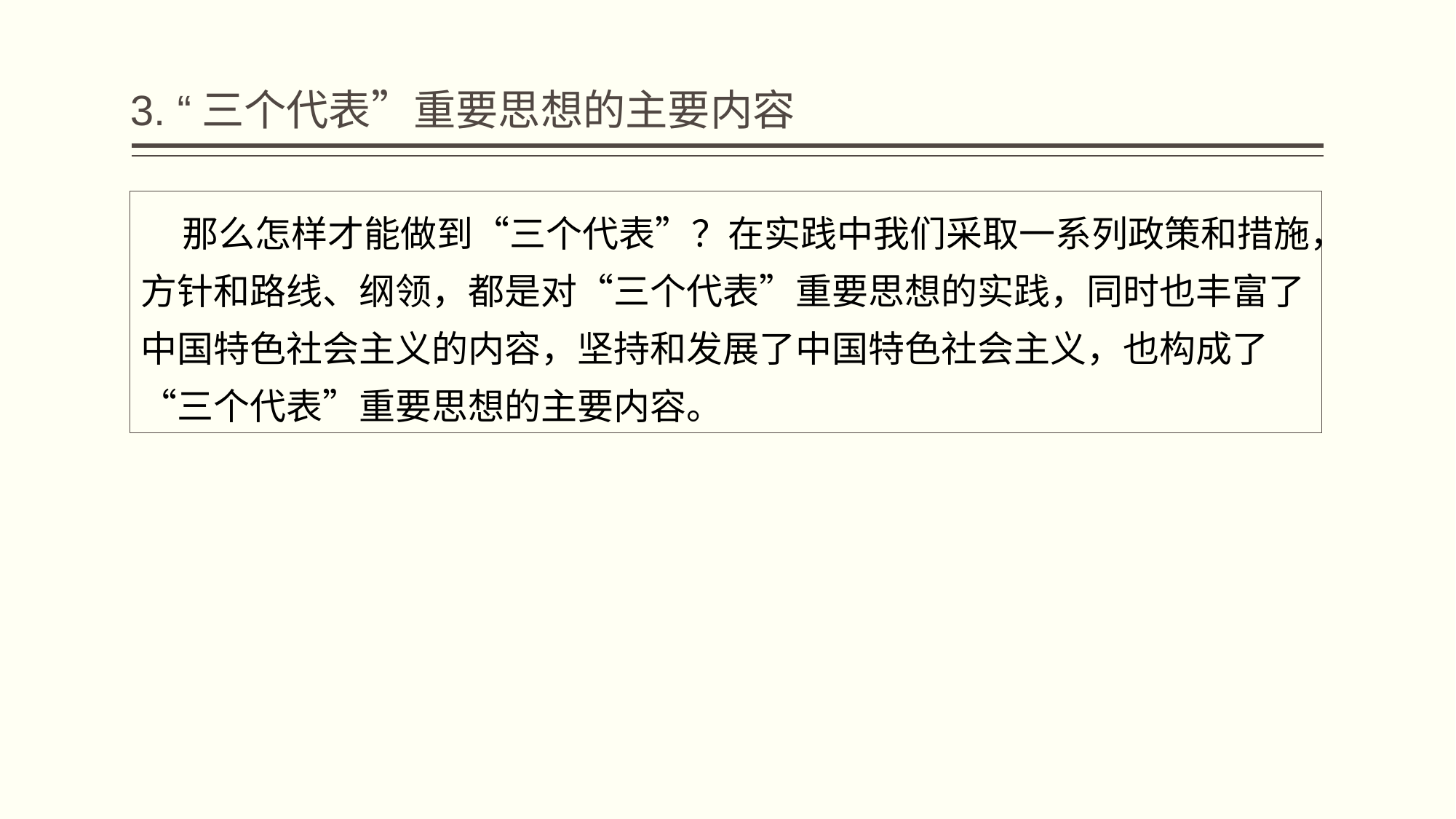

# 3. “三个代表”重要思想的主要内容
    那么怎样才能做到“三个代表”？在实践中我们采取一系列政策和措施，方针和路线、纲领，都是对“三个代表”重要思想的实践，同时也丰富了中国特色社会主义的内容，坚持和发展了中国特色社会主义，也构成了“三个代表”重要思想的主要内容。